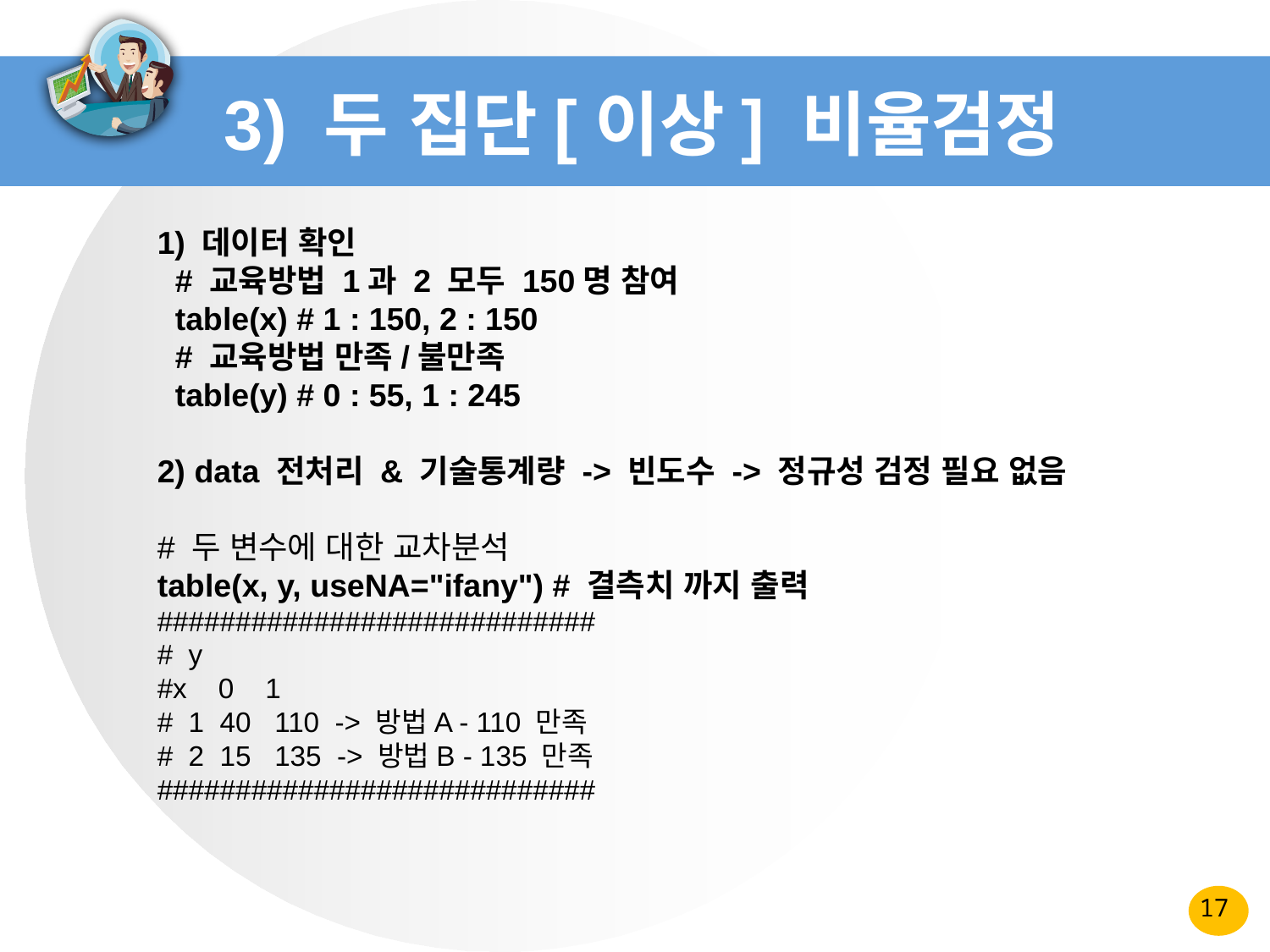

# 3) 두 집단[이상] 비율검정
1) 데이터 확인
  # 교육방법 1과 2 모두 150명 참여
  table(x) # 1 : 150, 2 : 150
  # 교육방법 만족/불만족
  table(y) # 0 : 55, 1 : 245

2) data 전처리 & 기술통계량 -> 빈도수 -> 정규성 검정 필요 없음

# 두 변수에 대한 교차분석
table(x, y, useNA="ifany") # 결측치 까지 출력
############################
#  y
#x    0    1
#  1  40   110  -> 방법A - 110 만족
#  2  15   135  -> 방법B - 135 만족
############################
17